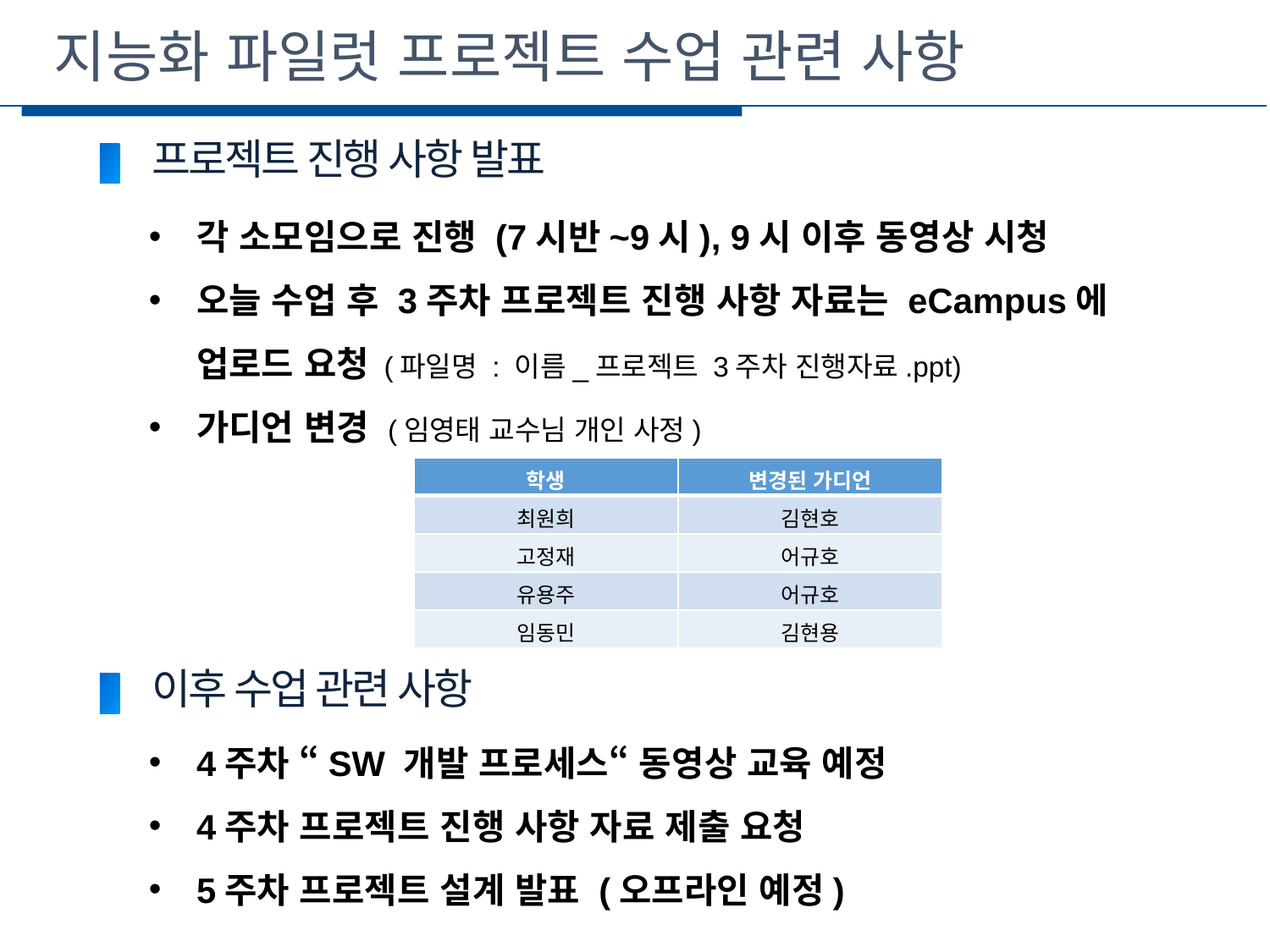

지능화 파일럿 프로젝트 수업 관련 사항

프로젝트 진행 사항 발표

각 소모임으로 진행 (7시반~9시), 9시 이후 동영상 시청
오늘 수업 후 3주차 프로젝트 진행 사항 자료는 eCampus에 업로드 요청 (파일명 : 이름_프로젝트 3주차 진행자료.ppt)
가디언 변경 (임영태 교수님 개인 사정)
| 학생 | 변경된 가디언 |
| --- | --- |
| 최원희 | 김현호 |
| 고정재 | 어규호 |
| 유용주 | 어규호 |
| 임동민 | 김현용 |
이후 수업 관련 사항

4주차 “SW 개발 프로세스“ 동영상 교육 예정
4주차 프로젝트 진행 사항 자료 제출 요청
5주차 프로젝트 설계 발표 (오프라인 예정)